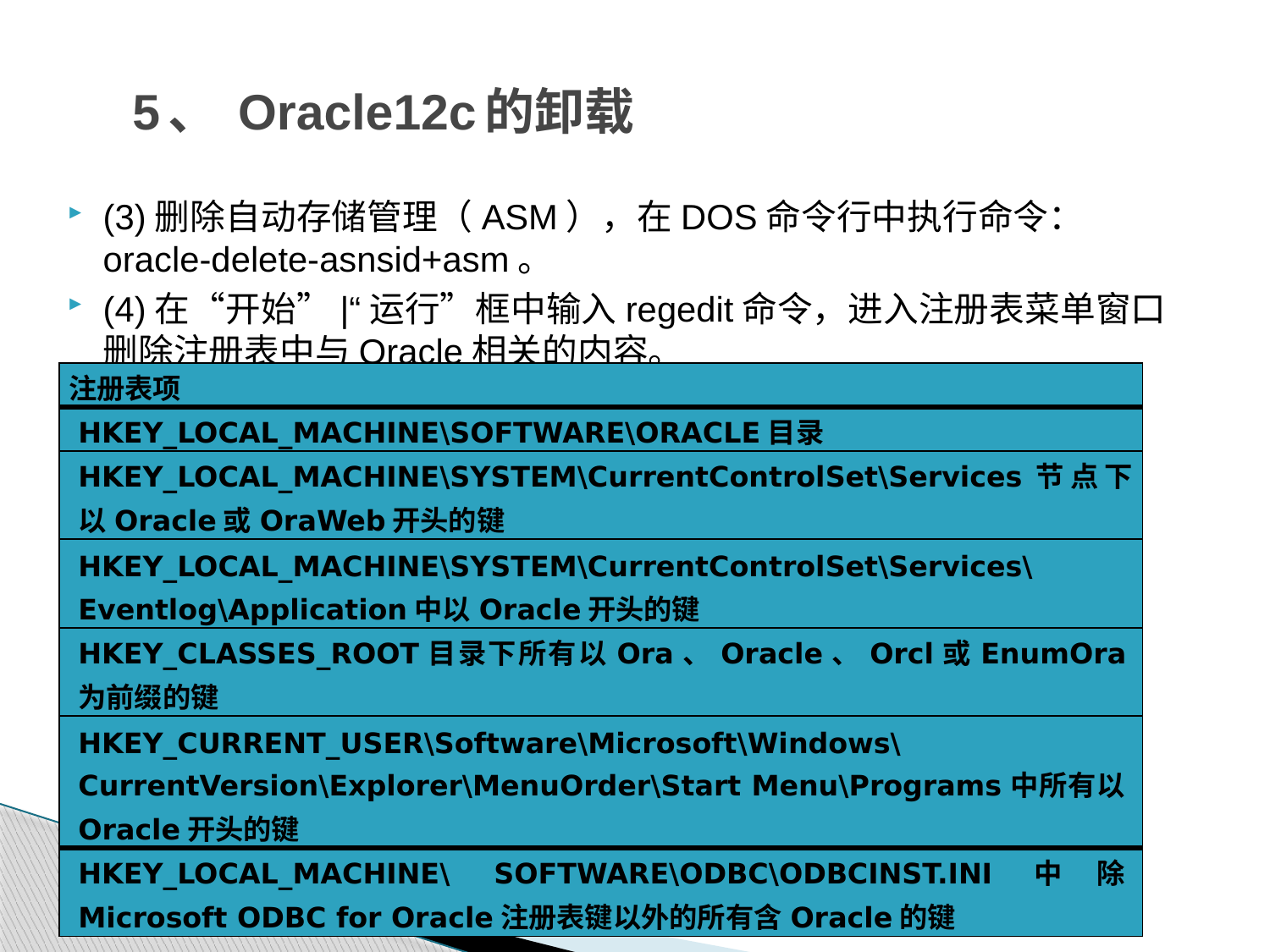

# 5、 Oracle12c的卸载
(3)删除自动存储管理（ASM），在DOS命令行中执行命令：oracle-delete-asnsid+asm。
(4)在“开始”|“运行”框中输入regedit命令，进入注册表菜单窗口删除注册表中与Oracle相关的内容。

| 注册表项 |
| --- |
| HKEY\_LOCAL\_MACHINE\SOFTWARE\ORACLE目录 |
| HKEY\_LOCAL\_MACHINE\SYSTEM\CurrentControlSet\Services节点下以Oracle或OraWeb开头的键 |
| HKEY\_LOCAL\_MACHINE\SYSTEM\CurrentControlSet\Services\Eventlog\Application中以Oracle开头的键 |
| HKEY\_CLASSES\_ROOT目录下所有以Ora、Oracle、Orcl或EnumOra为前缀的键 |
| HKEY\_CURRENT\_USER\Software\Microsoft\Windows\CurrentVersion\Explorer\MenuOrder\Start Menu\Programs中所有以Oracle开头的键 |
| HKEY\_LOCAL\_MACHINE\ SOFTWARE\ODBC\ODBCINST.INI中除Microsoft ODBC for Oracle注册表键以外的所有含Oracle的键 |